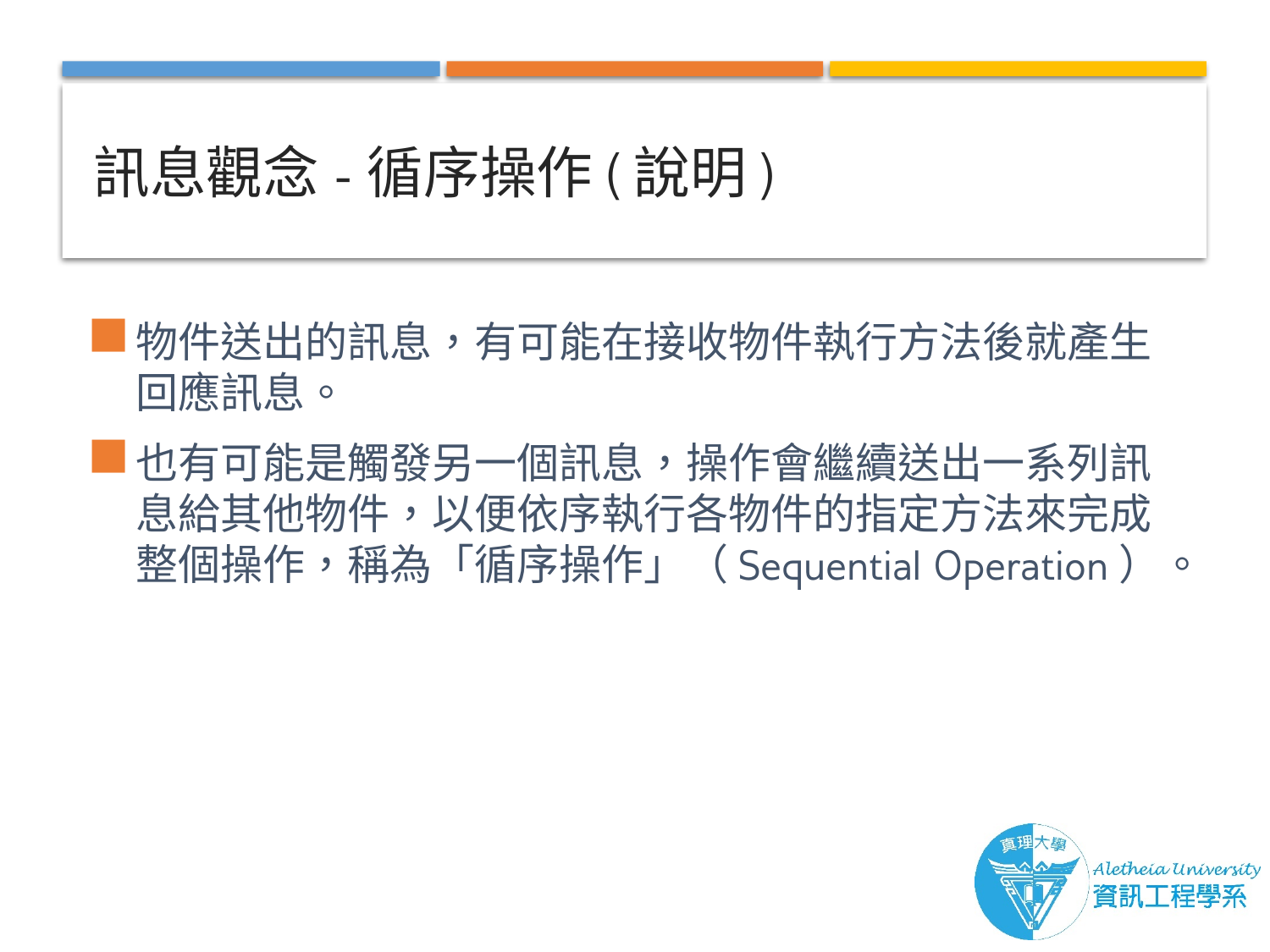

# 訊息觀念-循序操作(說明)
物件送出的訊息，有可能在接收物件執行方法後就產生回應訊息。
也有可能是觸發另一個訊息，操作會繼續送出一系列訊息給其他物件，以便依序執行各物件的指定方法來完成整個操作，稱為「循序操作」（Sequential Operation）。